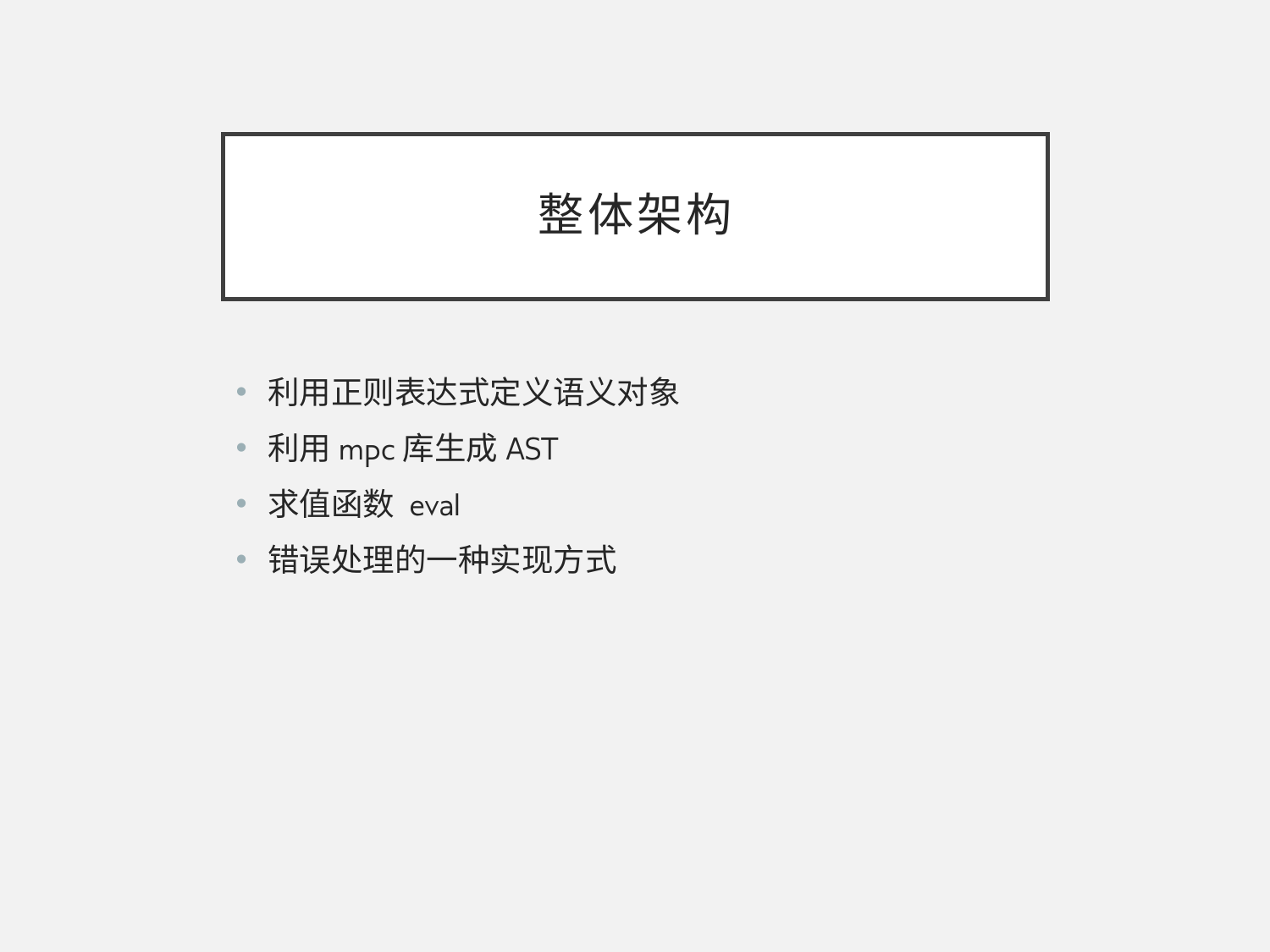

# 整体架构
利用正则表达式定义语义对象
利用mpc库生成AST
求值函数 eval
错误处理的一种实现方式